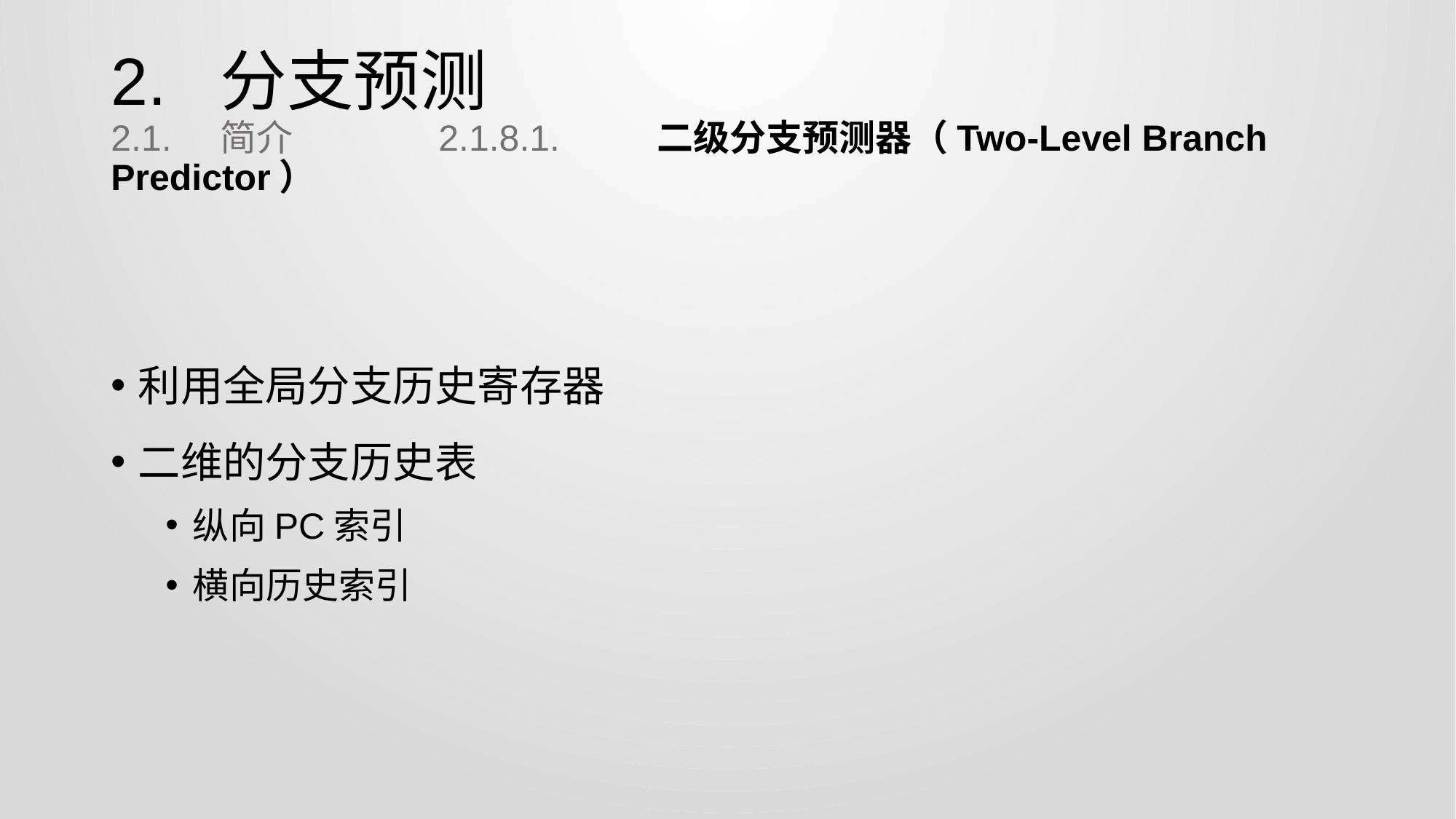

# 2.	分支预测 2.1.	简介		2.1.8.1.	二级分支预测器（Two-Level Branch Predictor）
利用全局分支历史寄存器
二维的分支历史表
纵向PC索引
横向历史索引